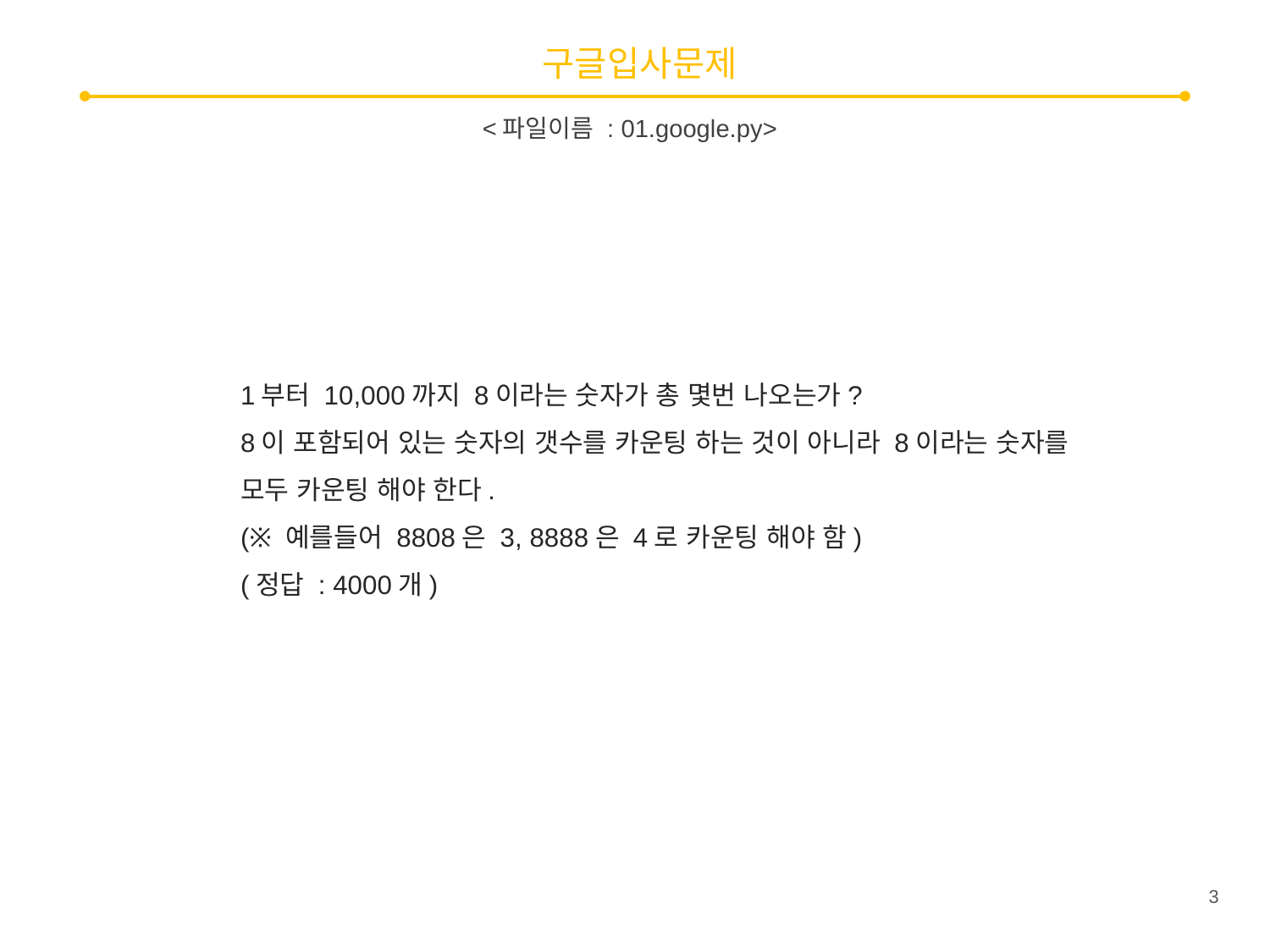

# 구글입사문제
<파일이름 : 01.google.py>
1부터 10,000까지 8이라는 숫자가 총 몇번 나오는가?
8이 포함되어 있는 숫자의 갯수를 카운팅 하는 것이 아니라 8이라는 숫자를 모두 카운팅 해야 한다.
(※ 예를들어 8808은 3, 8888은 4로 카운팅 해야 함)
(정답 : 4000개)